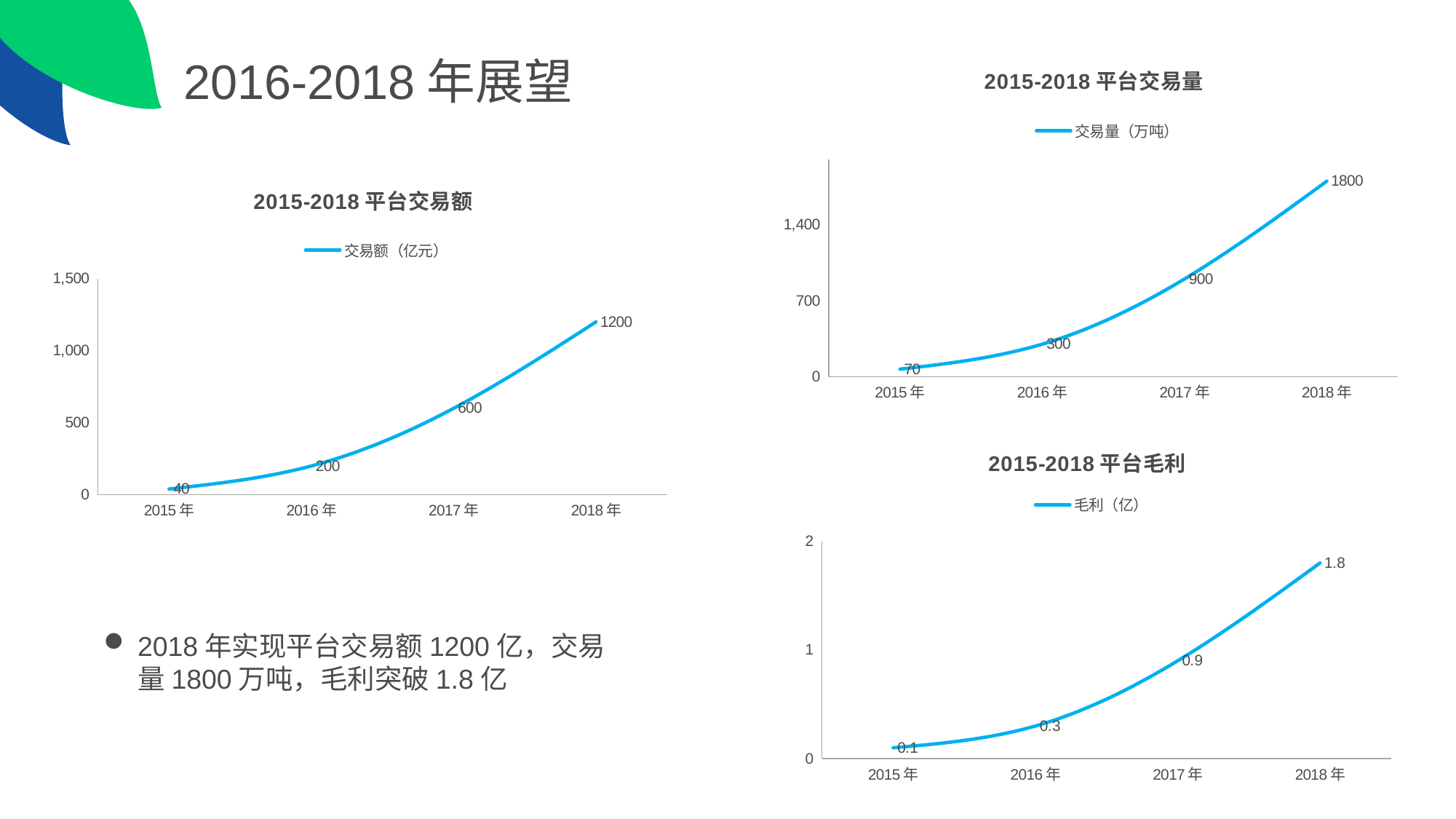

# 2016-2018年展望

### Chart: 2015-2018平台交易量

| Category | 交易量（万吨） |
|---|---|
| 2015年 | 70.0 |
| 2016年 | 300.0 |
| 2017年 | 900.0 |
| 2018年 | 1800.0 |

### Chart: 2015-2018平台交易额

| Category | 交易额（亿元） |
|---|---|
| 2015年 | 40.0 |
| 2016年 | 200.0 |
| 2017年 | 600.0 |
| 2018年 | 1200.0 |

### Chart: 2015-2018平台毛利

| Category | 毛利（亿） |
|---|---|
| 2015年 | 0.1 |
| 2016年 | 0.3 |
| 2017年 | 0.9 |
| 2018年 | 1.8 |
2018年实现平台交易额1200亿，交易量1800万吨，毛利突破1.8亿